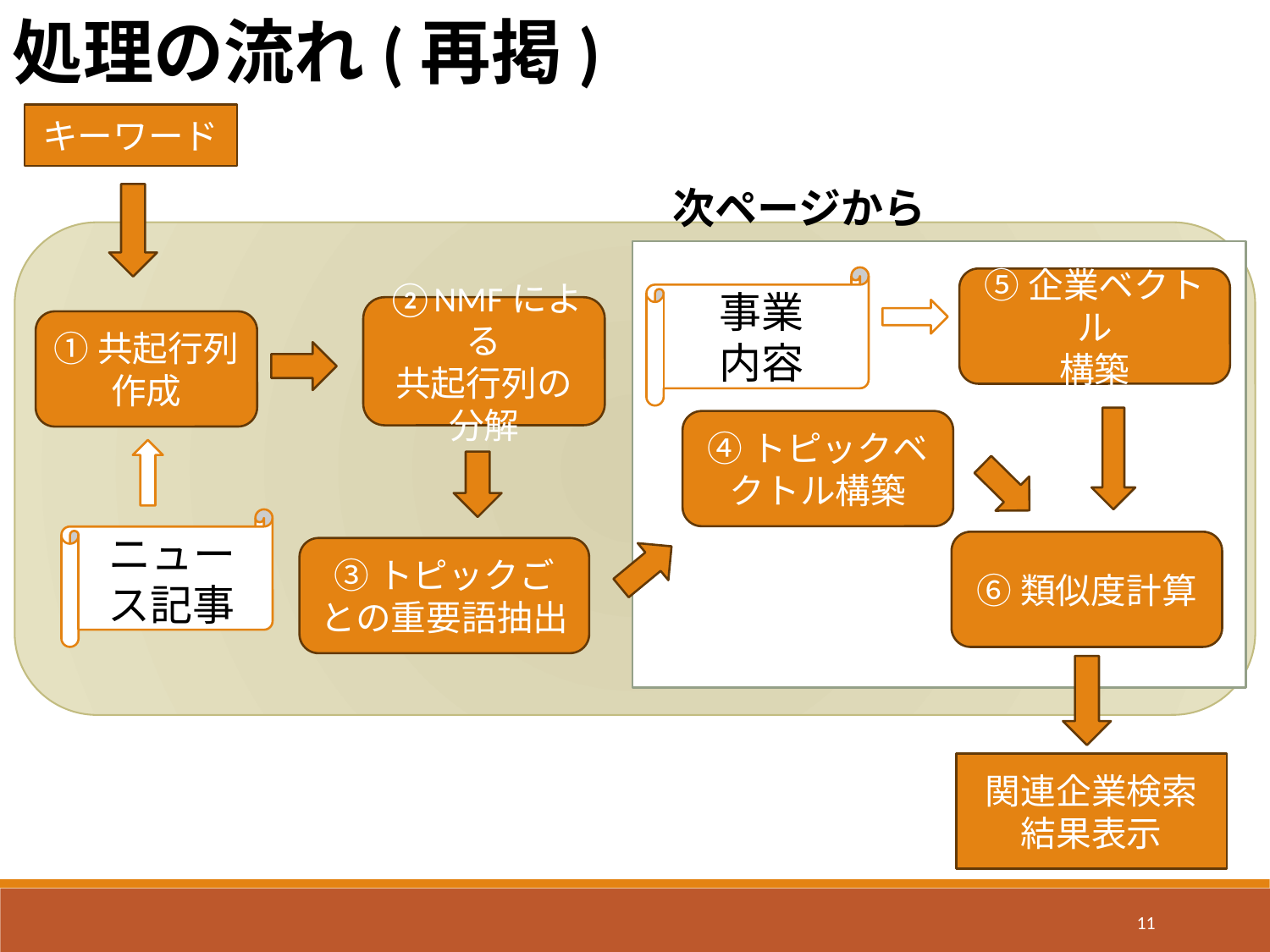

処理の流れ(再掲)
キーワード
次ページから

事業
内容
⑤企業ベクトル
構築
②NMFによる
共起行列の分解

①共起行列作成

④トピックベクトル構築

ニュース記事
⑥類似度計算
③トピックごとの重要語抽出

関連企業検索
結果表示
11